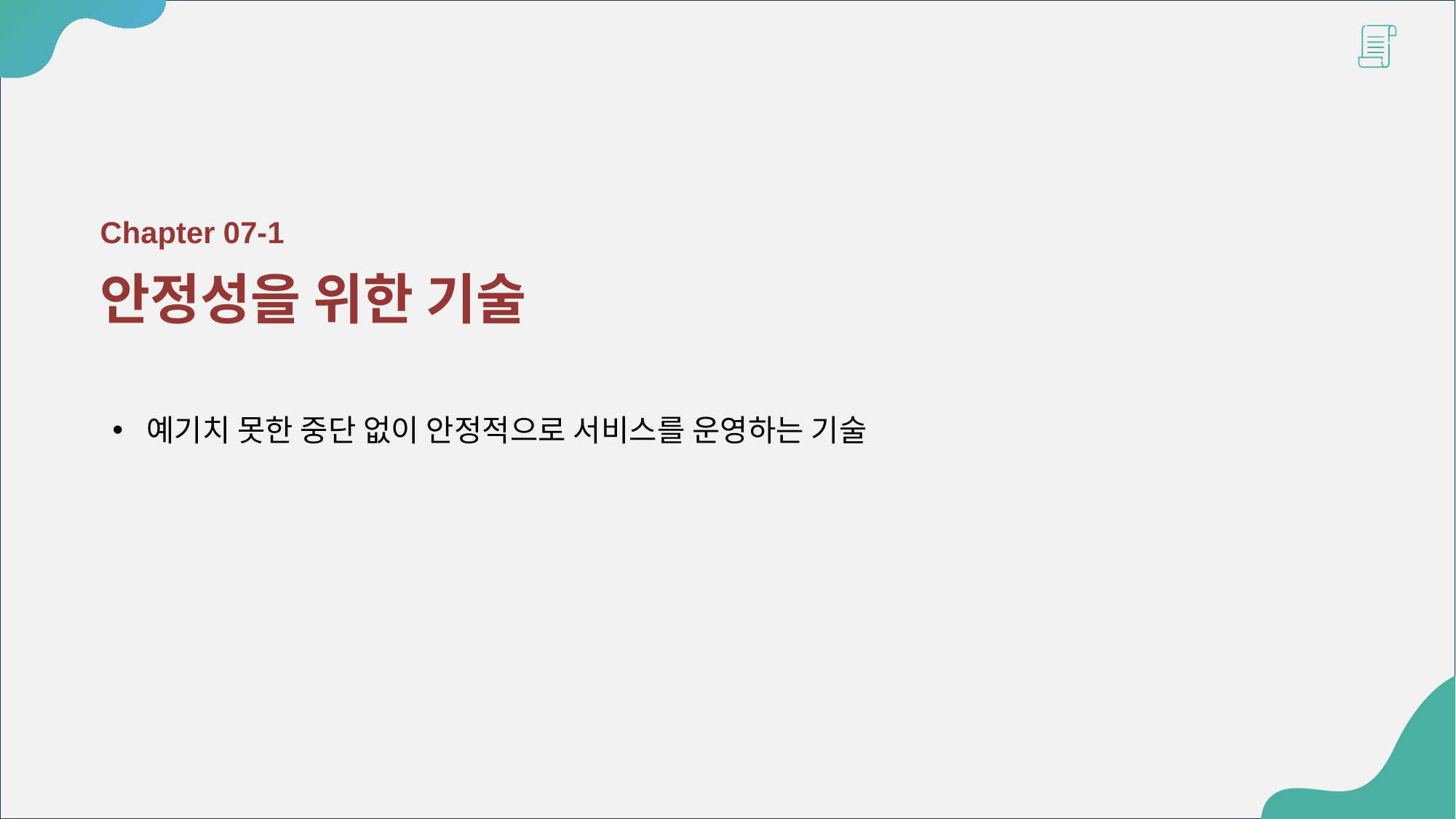

Chapter 07-1
안정성을 위한 기술
예기치 못한 중단 없이 안정적으로 서비스를 운영하는 기술